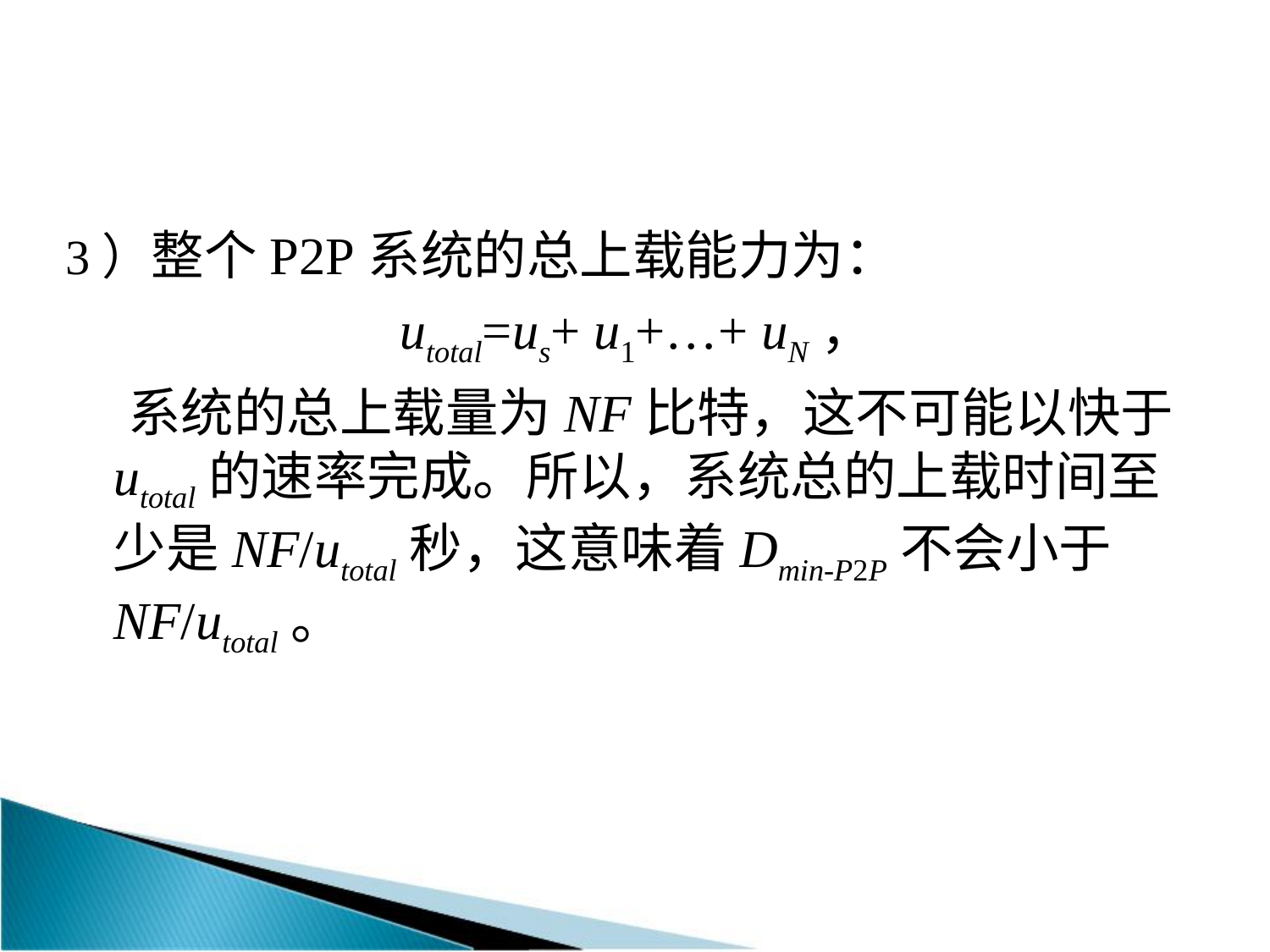

#
3）整个P2P系统的总上载能力为：
utotal=us+ u1+…+ uN，
系统的总上载量为NF比特，这不可能以快于utotal的速率完成。所以，系统总的上载时间至少是NF/utotal秒，这意味着Dmin-P2P不会小于NF/utotal。